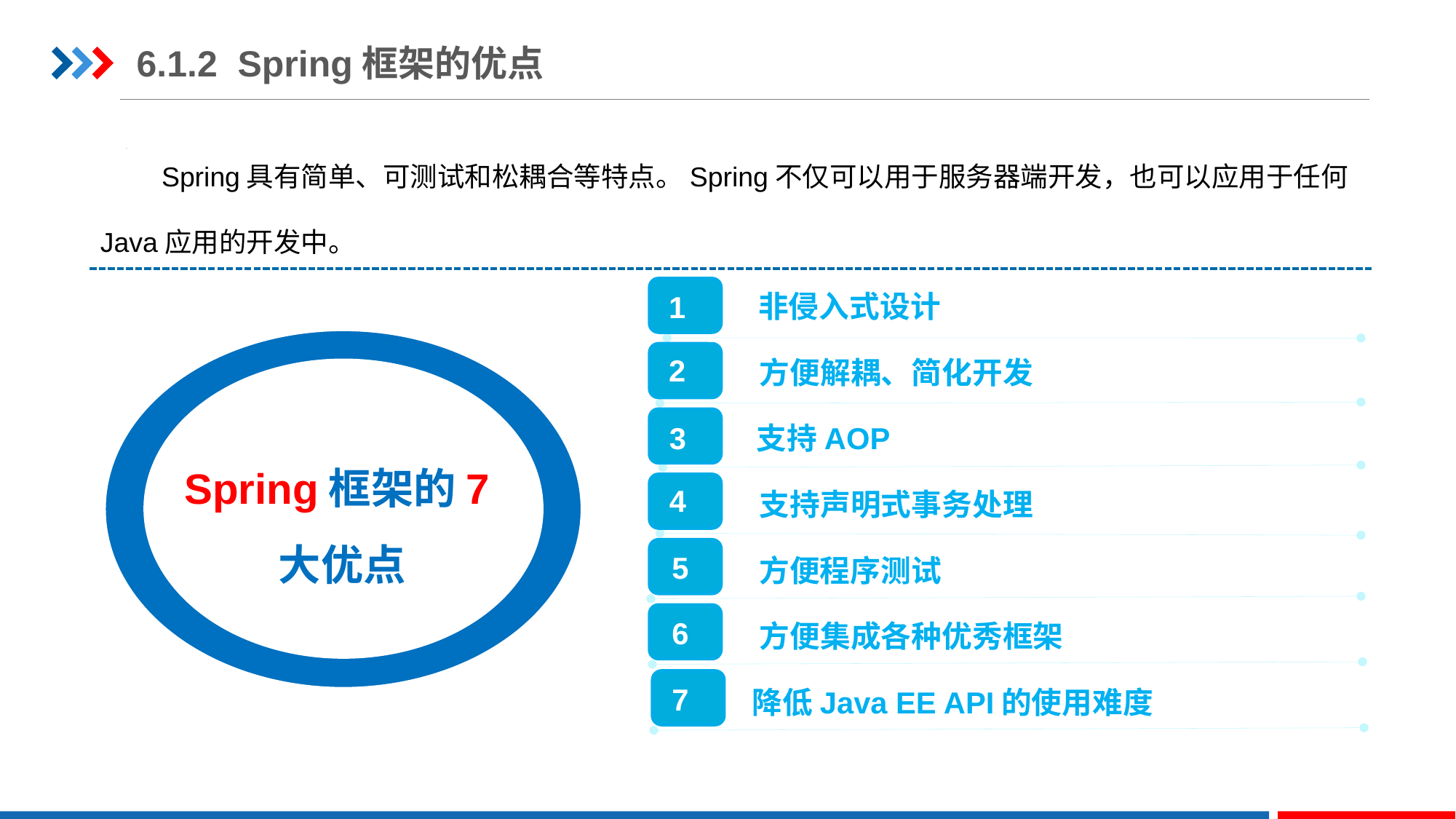

6.1.2  Spring框架的优点
        Spring具有简单、可测试和松耦合等特点。Spring不仅可以用于服务器端开发，也可以应用于任何Java应用的开发中。
STEP  01
STEP  03
单标记

非侵入式设计
1

Spring框架的7大优点

2
方便解耦、简化开发

3
支持AOP

4
支持声明式事务处理

5
方便程序测试

6
方便集成各种优秀框架

7
降低Java EE API的使用难度